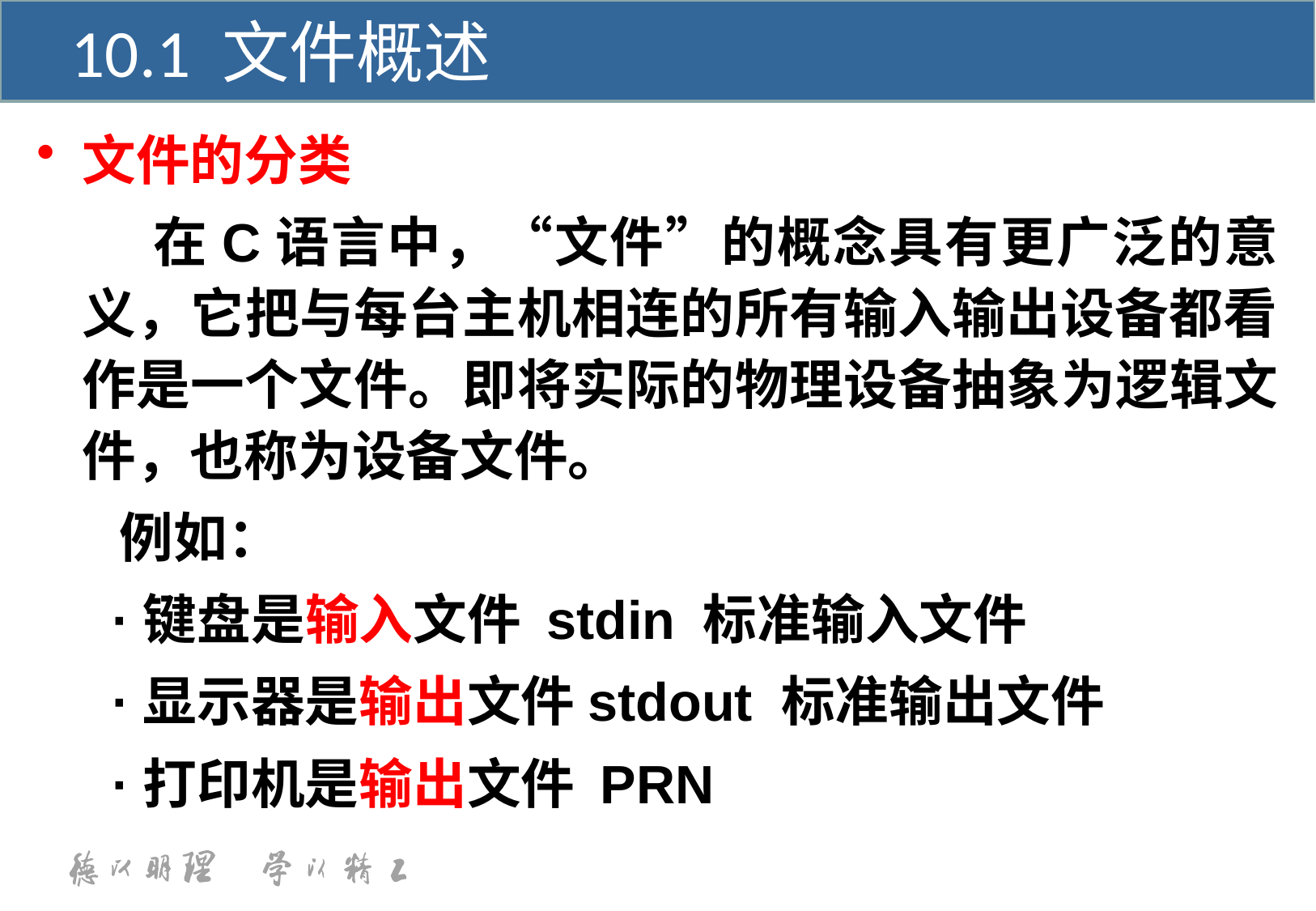

10.1 文件概述
文件的分类
	    在C语言中，“文件”的概念具有更广泛的意义，它把与每台主机相连的所有输入输出设备都看作是一个文件。即将实际的物理设备抽象为逻辑文件，也称为设备文件。
	  例如：
	  ·键盘是输入文件 stdin 标准输入文件
	  ·显示器是输出文件stdout 标准输出文件
	  ·打印机是输出文件 PRN